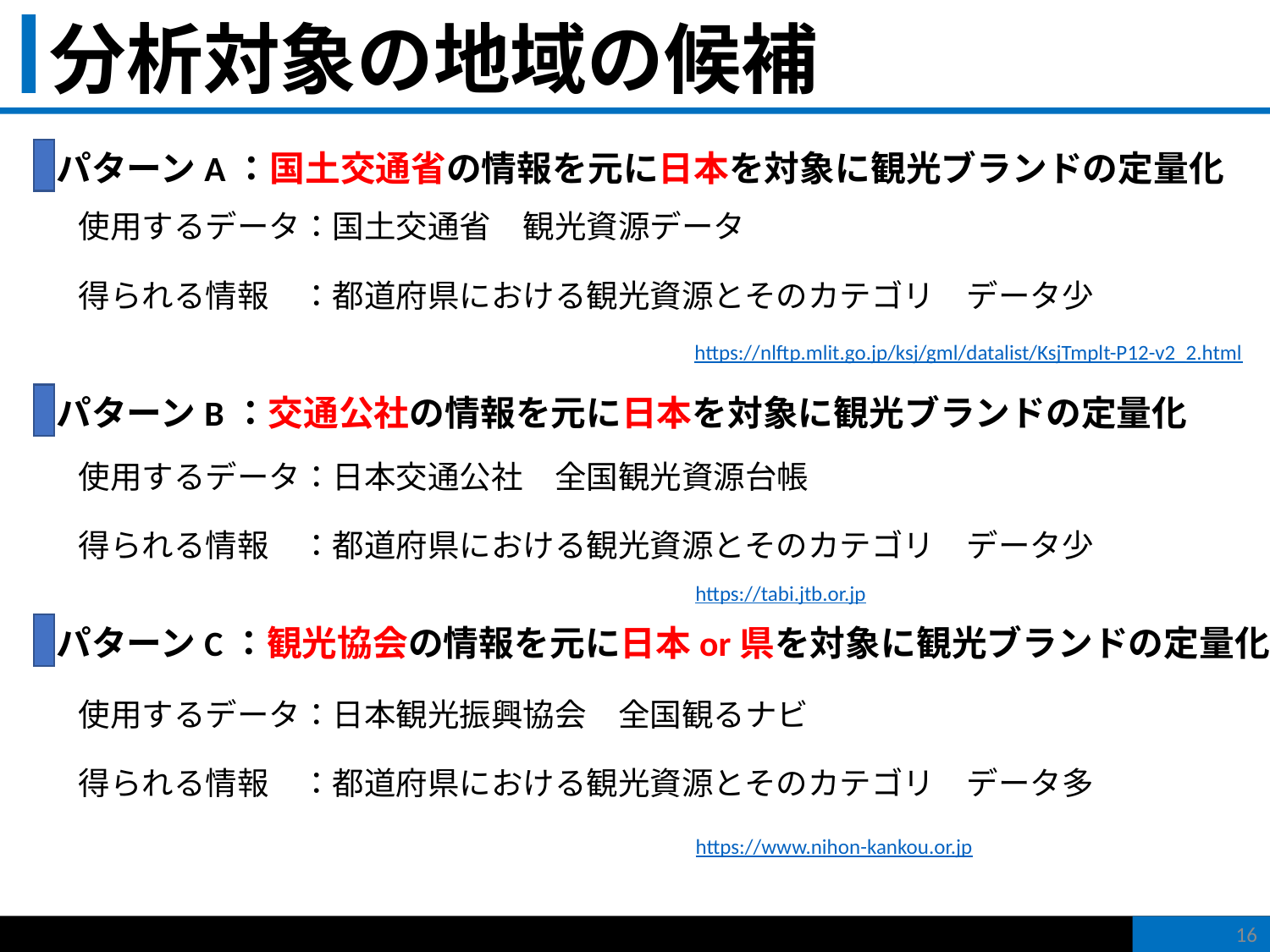

# 分析対象の地域の候補

パターンA：国土交通省の情報を元に日本を対象に観光ブランドの定量化
使用するデータ：国土交通省　観光資源データ
得られる情報　：都道府県における観光資源とそのカテゴリ　データ少
https://nlftp.mlit.go.jp/ksj/gml/datalist/KsjTmplt-P12-v2_2.html

パターンB：交通公社の情報を元に日本を対象に観光ブランドの定量化
使用するデータ：日本交通公社　全国観光資源台帳
得られる情報　：都道府県における観光資源とそのカテゴリ　データ少
https://tabi.jtb.or.jp

パターンC：観光協会の情報を元に日本or県を対象に観光ブランドの定量化
使用するデータ：日本観光振興協会　全国観るナビ
得られる情報　：都道府県における観光資源とそのカテゴリ　データ多
https://www.nihon-kankou.or.jp
16